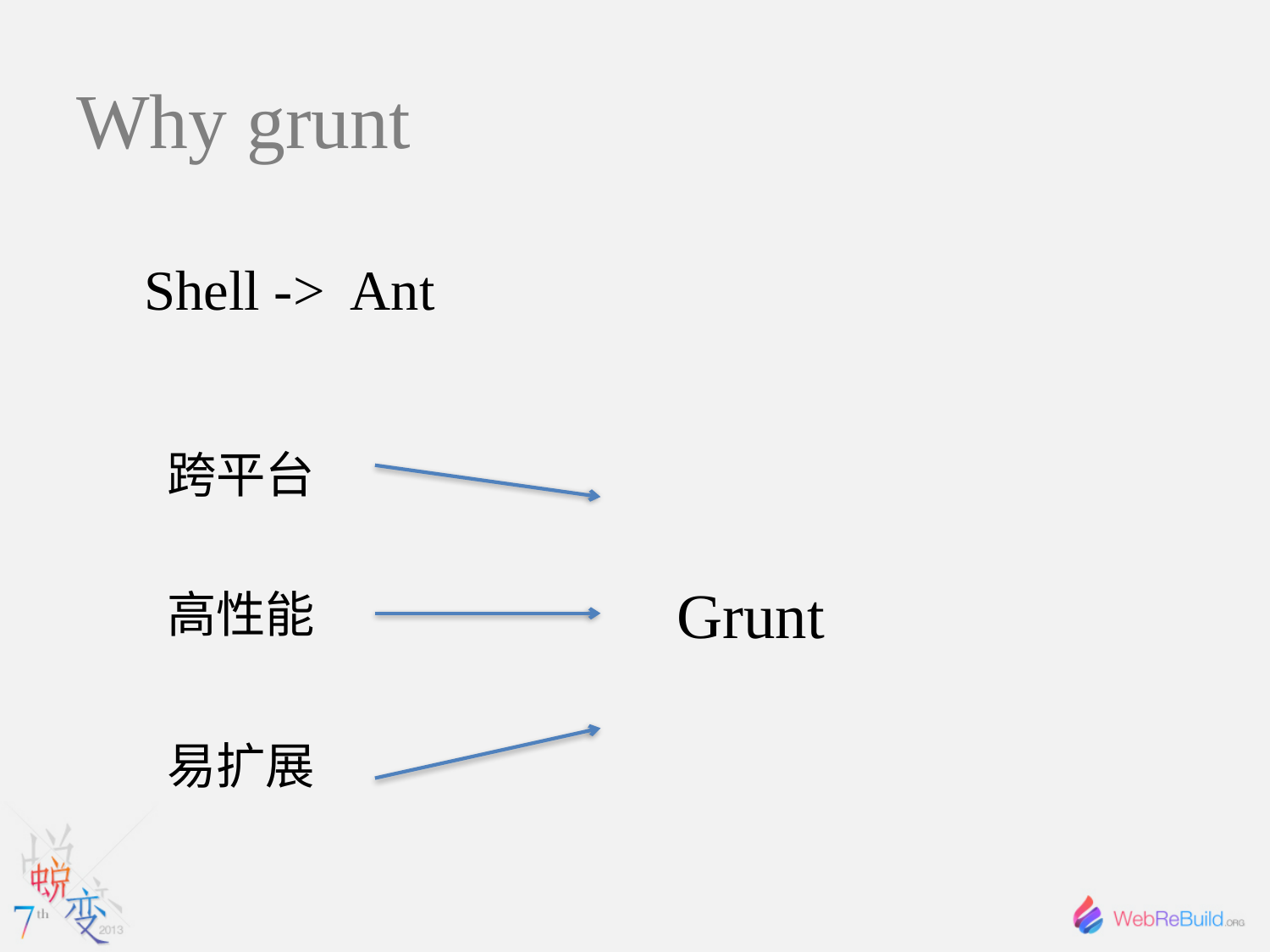

# Why grunt

      Shell ->  Ant
跨平台

Grunt
高性能
易扩展